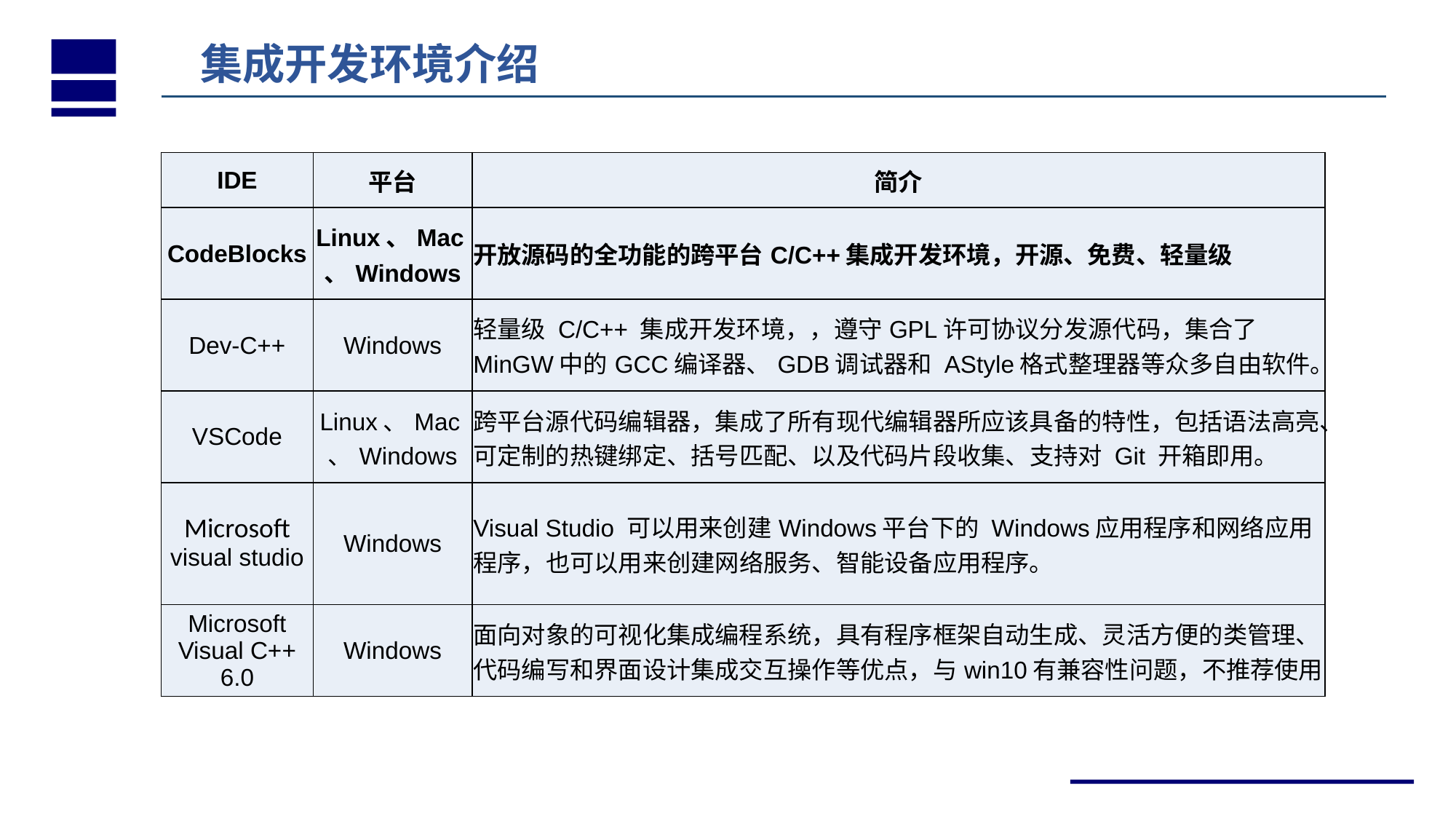

集成开发环境介绍
| IDE | 平台 | 简介 |
| --- | --- | --- |
| CodeBlocks | Linux、Mac、Windows | 开放源码的全功能的跨平台C/C++集成开发环境，开源、免费、轻量级 |
| Dev-C++ | Windows | 轻量级 C/C++ 集成开发环境，，遵守GPL许可协议分发源代码，集合了MinGW中的GCC编译器、GDB调试器和 AStyle格式整理器等众多自由软件。 |
| VSCode | Linux、Mac、Windows | 跨平台源代码编辑器，集成了所有现代编辑器所应该具备的特性，包括语法高亮、可定制的热键绑定、括号匹配、以及代码片段收集、支持对 Git 开箱即用。 |
| Microsoft visual studio | Windows | Visual Studio 可以用来创建Windows平台下的 Windows应用程序和网络应用程序，也可以用来创建网络服务、智能设备应用程序。 |
| Microsoft Visual C++ 6.0 | Windows | 面向对象的可视化集成编程系统，具有程序框架自动生成、灵活方便的类管理、代码编写和界面设计集成交互操作等优点，与win10有兼容性问题，不推荐使用 |